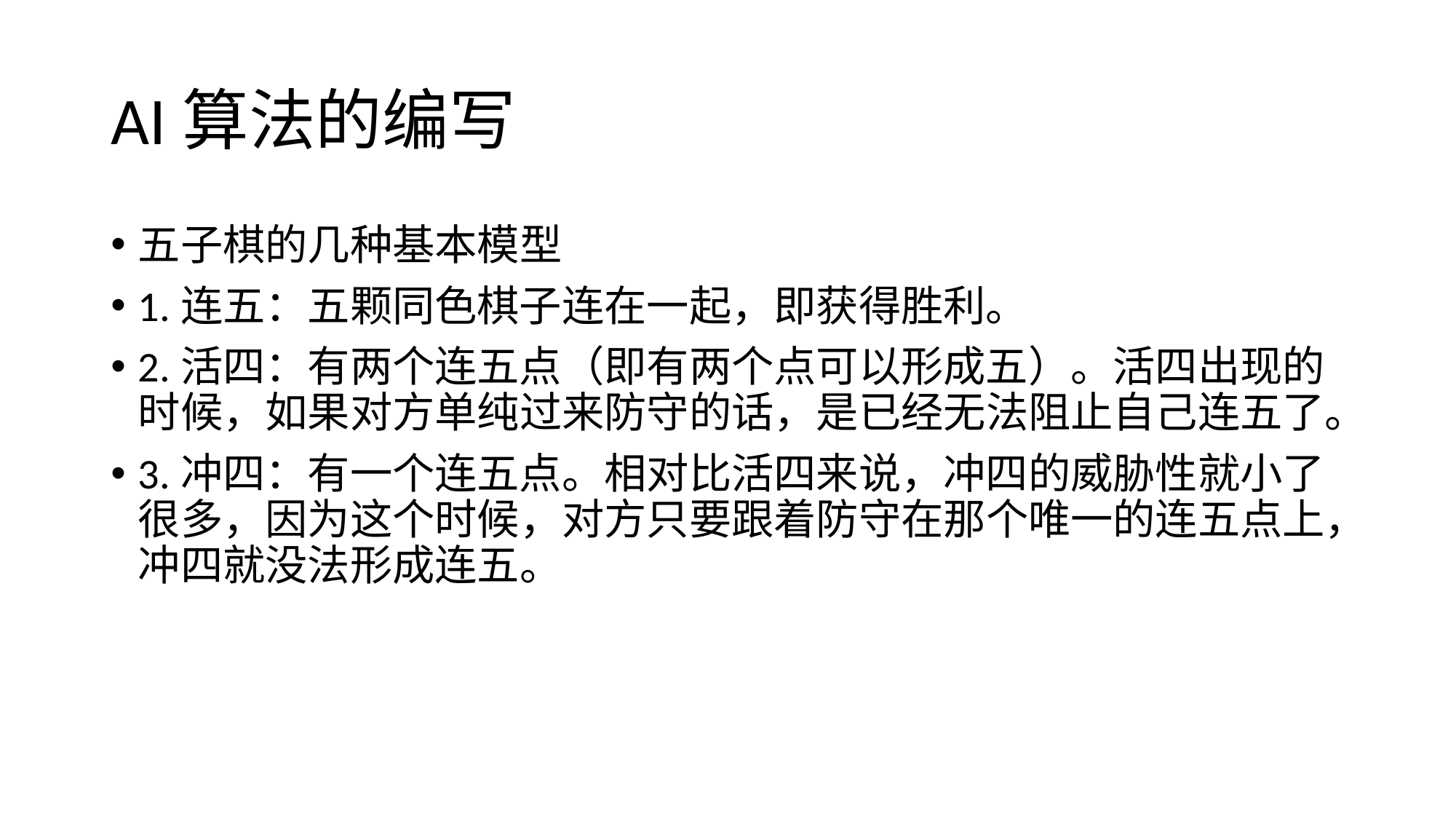

# AI算法的编写
五子棋的几种基本模型
1.连五：五颗同色棋子连在一起，即获得胜利。
2.活四：有两个连五点（即有两个点可以形成五）。活四出现的时候，如果对方单纯过来防守的话，是已经无法阻止自己连五了。
3.冲四：有一个连五点。相对比活四来说，冲四的威胁性就小了很多，因为这个时候，对方只要跟着防守在那个唯一的连五点上，冲四就没法形成连五。